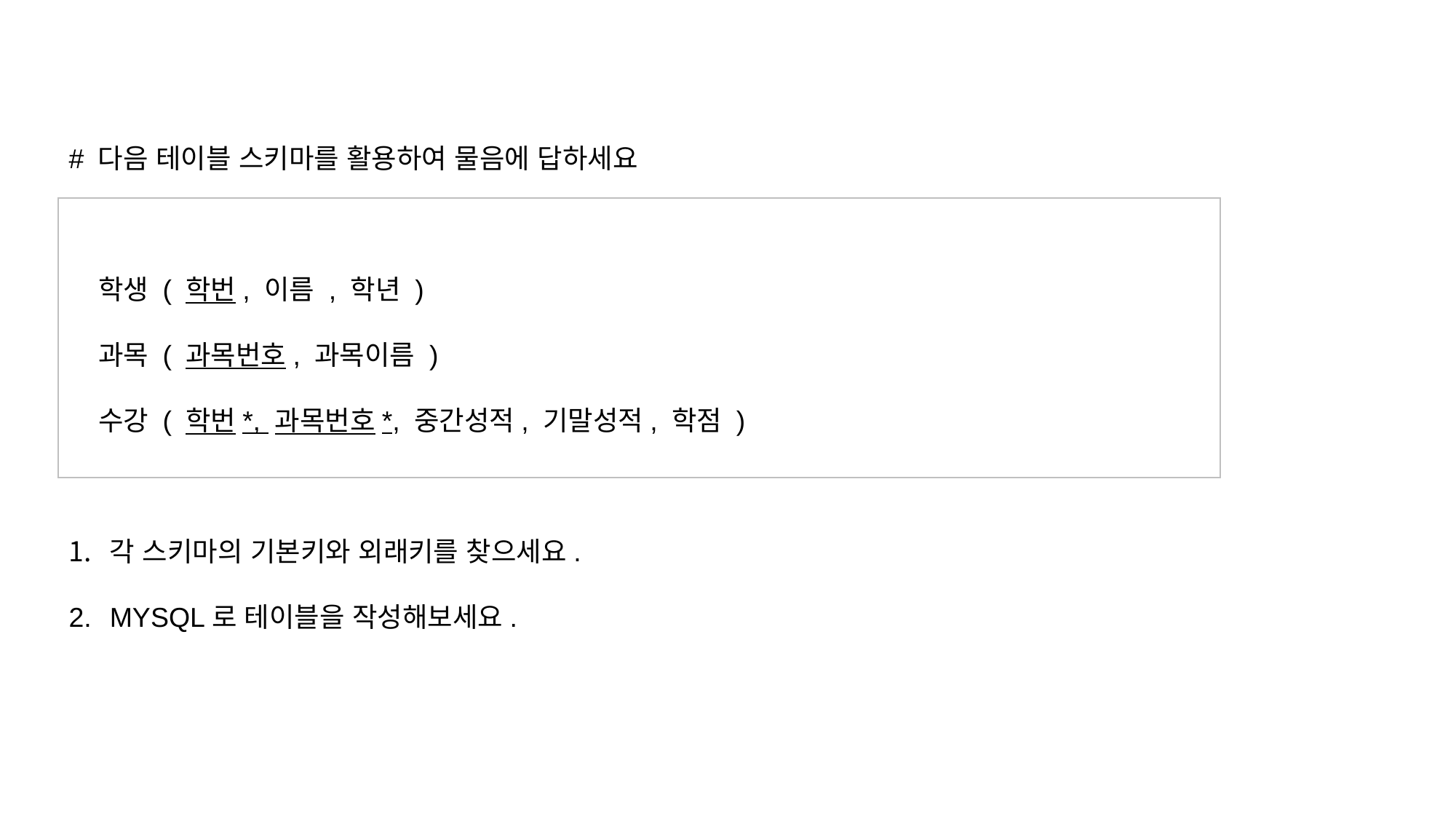

# 다음 테이블 스키마를 활용하여 물음에 답하세요

   학생 ( 학번, 이름 , 학년 )
   과목 ( 과목번호, 과목이름 )
   수강 ( 학번*, 과목번호*, 중간성적, 기말성적, 학점 )

각 스키마의 기본키와 외래키를 찾으세요.
MYSQL로 테이블을 작성해보세요.